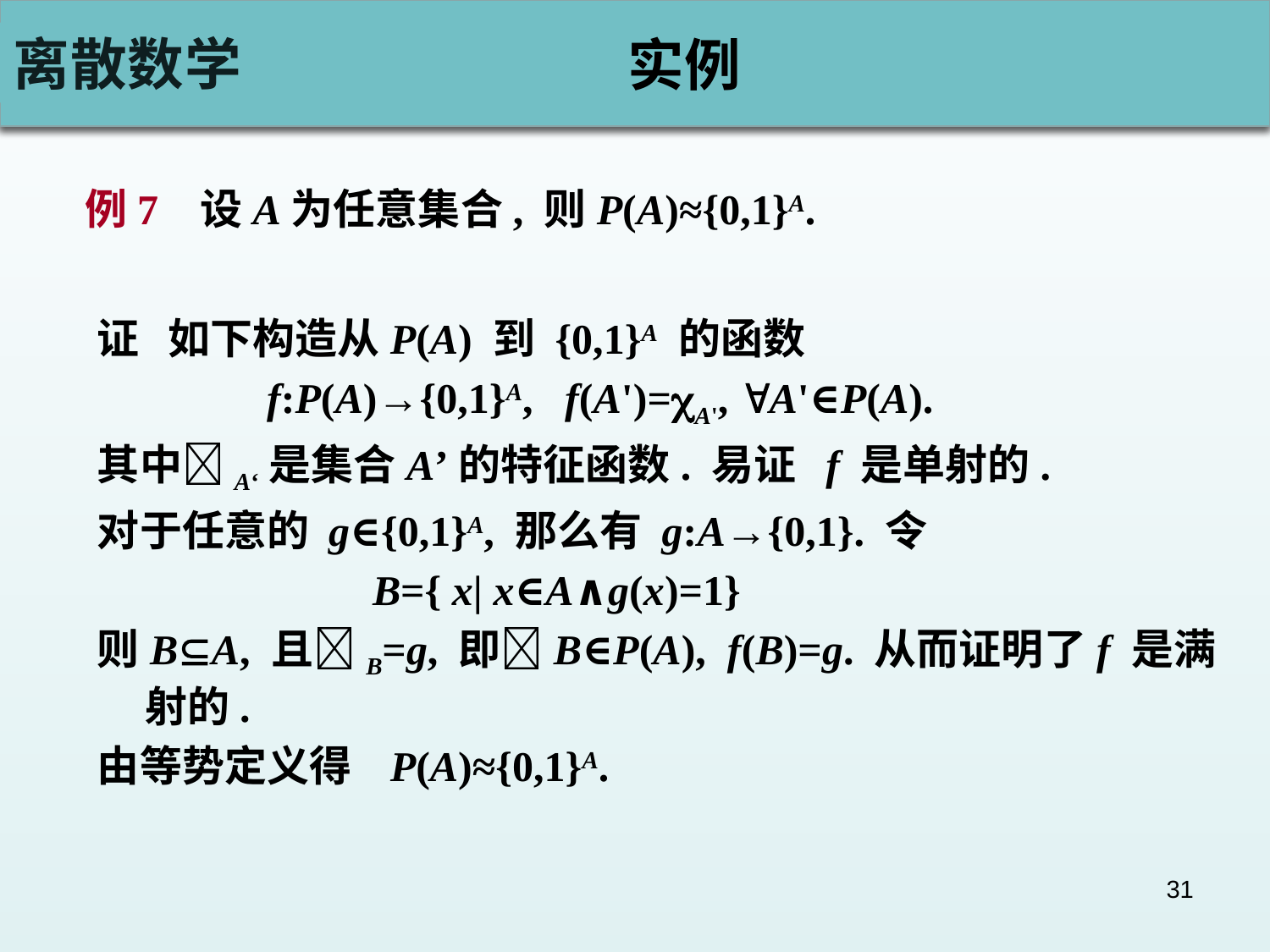

# 实例
例7   设A为任意集合, 则P(A)≈{0,1}A.
证   如下构造从P(A) 到 {0,1}A 的函数
                f:P(A)→{0,1}A,   f(A')=χA', ∀A'∈P(A).
其中χA‘是集合A’的特征函数. 易证  f 是单射的.
对于任意的 g∈{0,1}A, 那么有 g:A→{0,1}. 令
                          B={ x| x∈A∧g(x)=1}
则B⊆A, 且χB=g, 即∃B∈P(A),  f(B)=g. 从而证明了f 是满射的.
由等势定义得   P(A)≈{0,1}A.
31